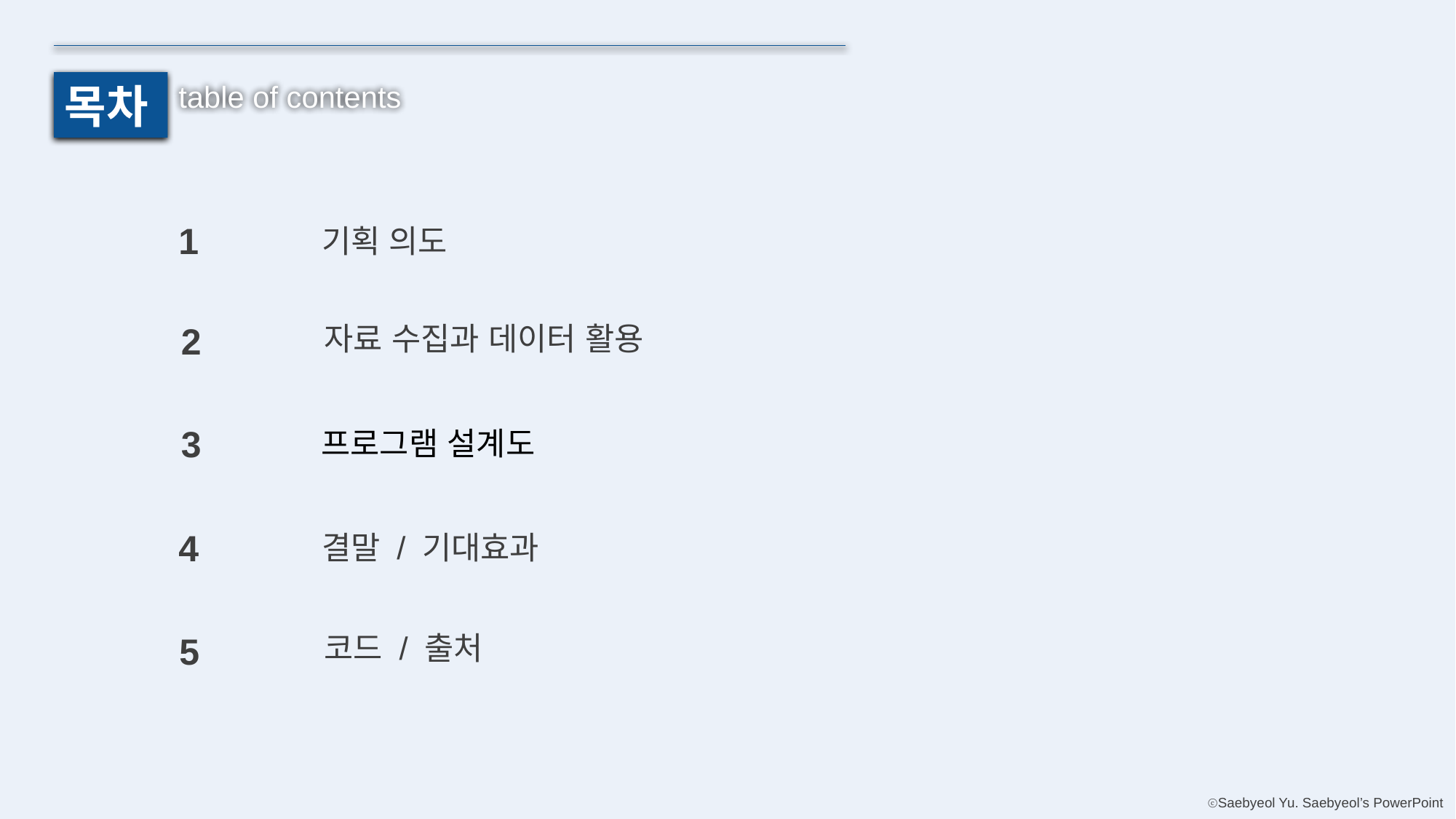

목차
table of contents
1
기획 의도
2
자료 수집과 데이터 활용
3
프로그램 설계도
4
결말 / 기대효과
코드 / 출처
5